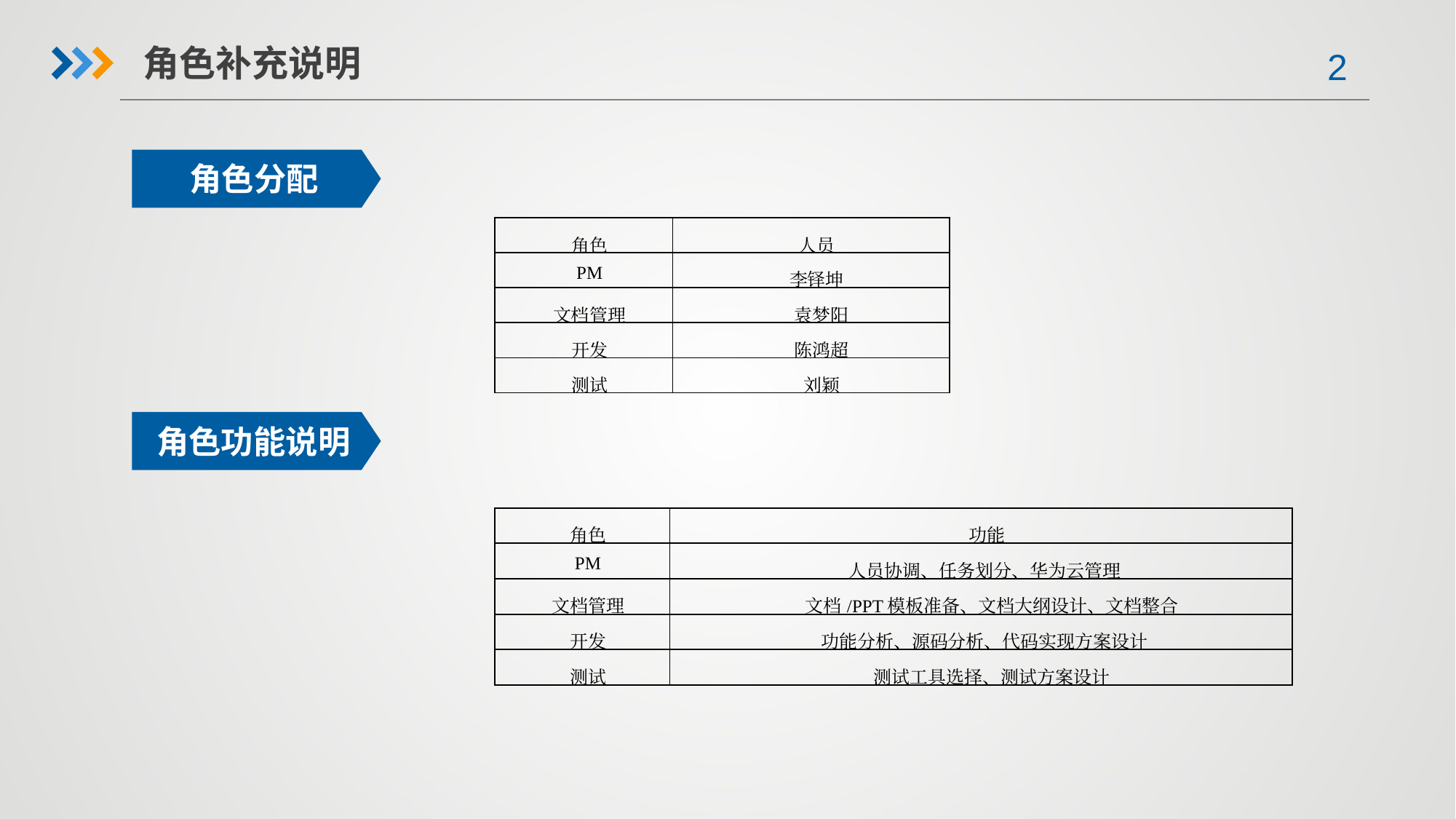

角色补充说明

角色分配
| 角色 | 人员 |
| --- | --- |
| PM | 李铎坤 |
| 文档管理 | 袁梦阳 |
| 开发 | 陈鸿超 |
| 测试 | 刘颖 |

角色功能说明
| 角色 | 功能 |
| --- | --- |
| PM | 人员协调、任务划分、华为云管理 |
| 文档管理 | 文档/PPT模板准备、文档大纲设计、文档整合 |
| 开发 | 功能分析、源码分析、代码实现方案设计 |
| 测试 | 测试工具选择、测试方案设计 |